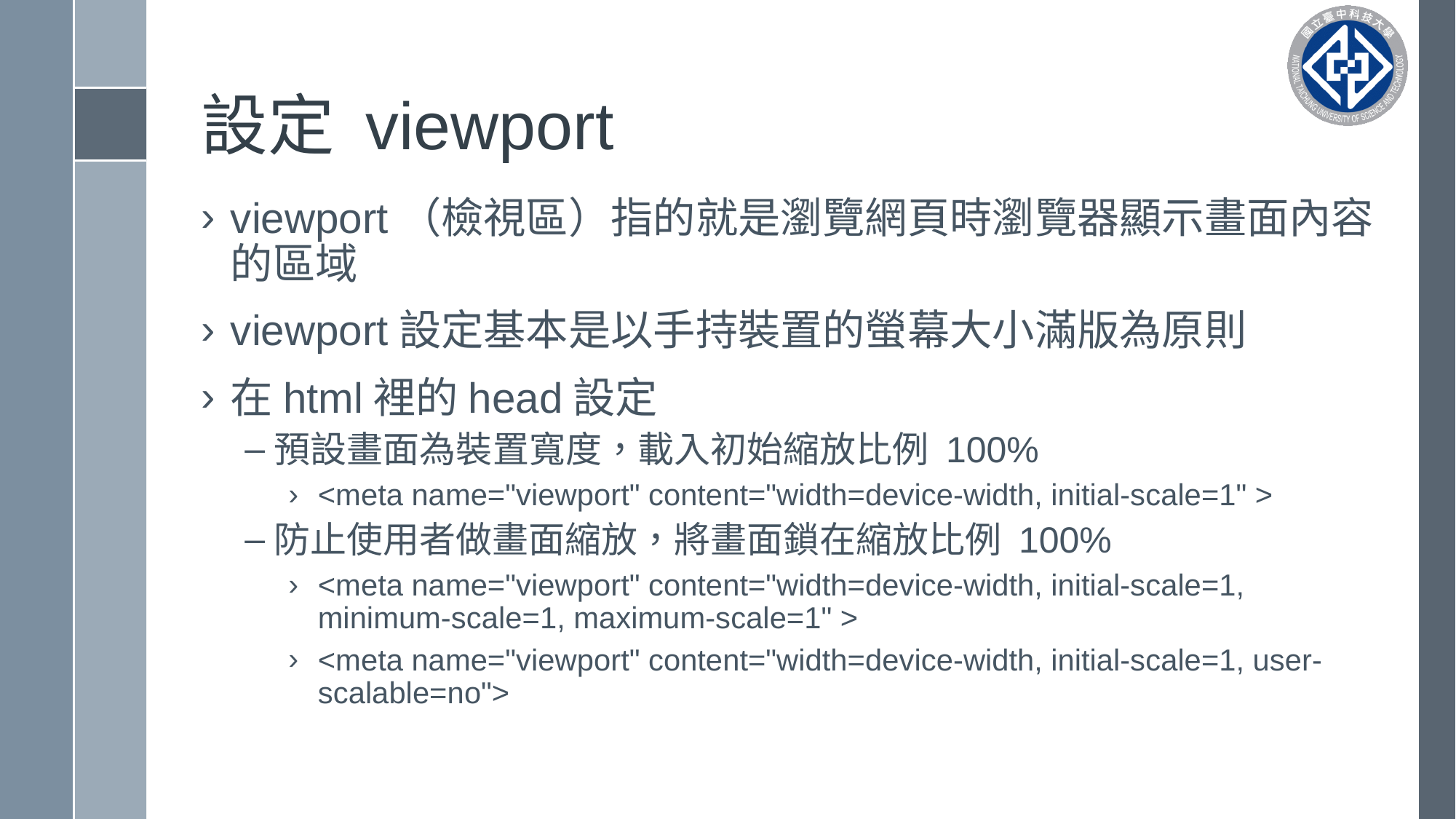

# 設定 viewport
viewport（檢視區）指的就是瀏覽網頁時瀏覽器顯示畫面內容的區域
viewport設定基本是以手持裝置的螢幕大小滿版為原則
在html裡的head設定
預設畫面為裝置寬度，載入初始縮放比例 100%
<meta name="viewport" content="width=device-width, initial-scale=1" >
防止使用者做畫面縮放，將畫面鎖在縮放比例 100%
<meta name="viewport" content="width=device-width, initial-scale=1, minimum-scale=1, maximum-scale=1" >
<meta name="viewport" content="width=device-width, initial-scale=1, user-scalable=no">